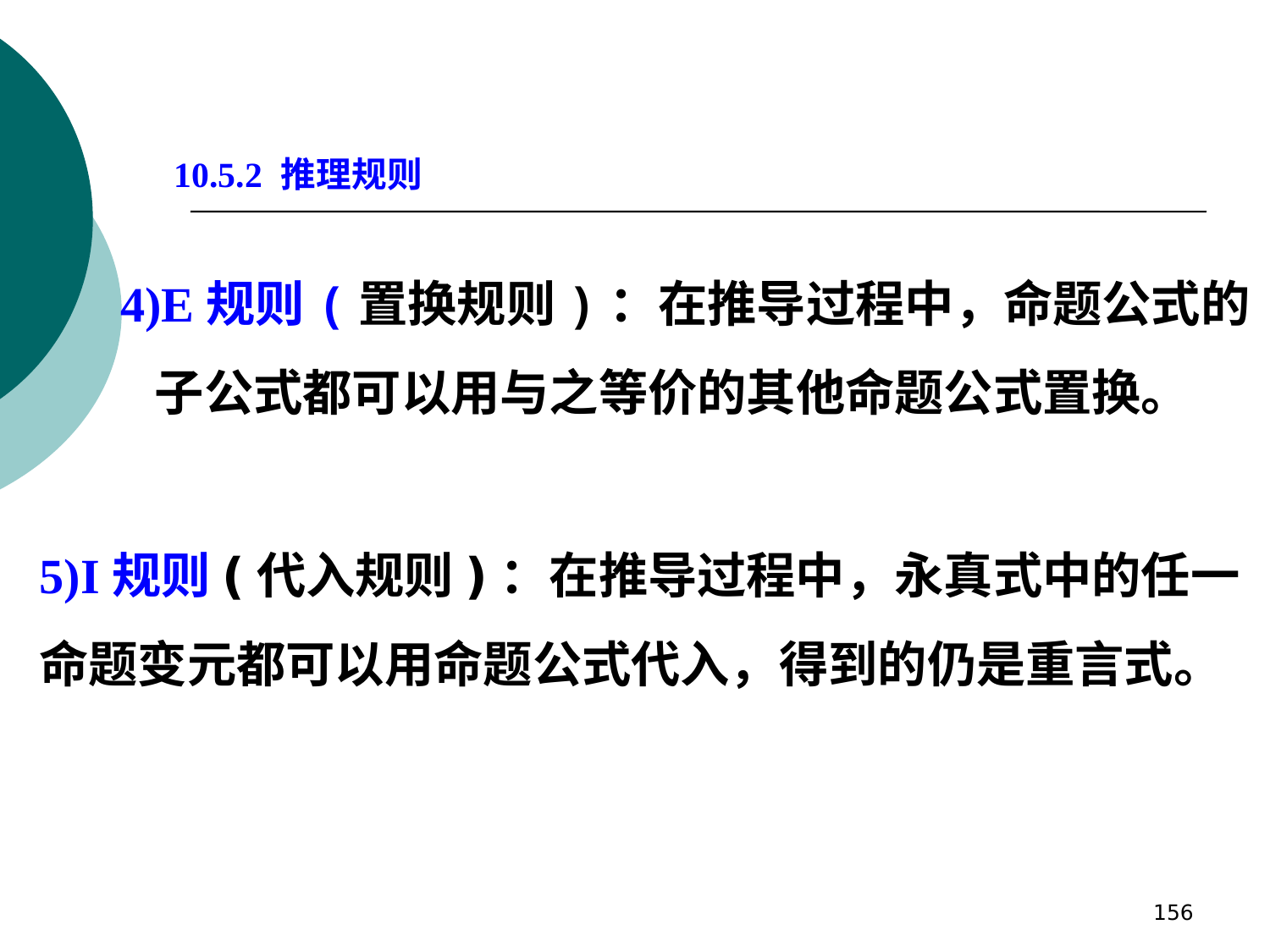

10.5.2 推理规则
4)E规则(置换规则)：在推导过程中，命题公式的
  子公式都可以用与之等价的其他命题公式置换。
5)I规则(代入规则)：在推导过程中，永真式中的任一
命题变元都可以用命题公式代入，得到的仍是重言式。
156